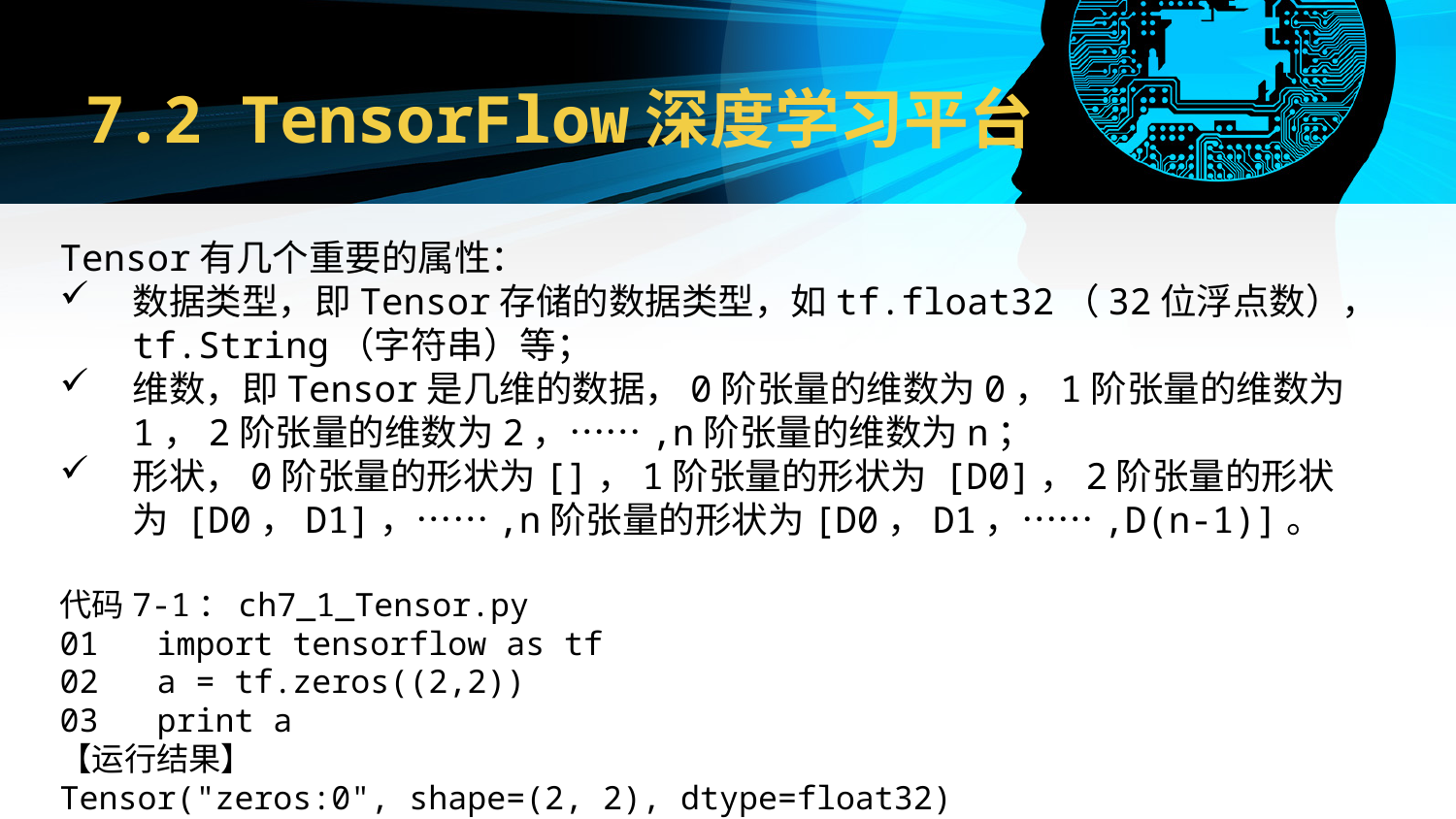

# 7.2 TensorFlow深度学习平台
Tensor有几个重要的属性：
数据类型，即Tensor存储的数据类型，如tf.float32（32位浮点数），tf.String（字符串）等；
维数，即Tensor是几维的数据，0阶张量的维数为0，1阶张量的维数为1，2阶张量的维数为2，……,n阶张量的维数为n；
形状，0阶张量的形状为[]，1阶张量的形状为 [D0]，2阶张量的形状为 [D0，D1]，……,n阶张量的形状为[D0，D1，……,D(n-1)]。

代码7-1：ch7_1_Tensor.py
01   import tensorflow as tf
02   a = tf.zeros((2,2))
03   print a
【运行结果】
Tensor("zeros:0", shape=(2, 2), dtype=float32)